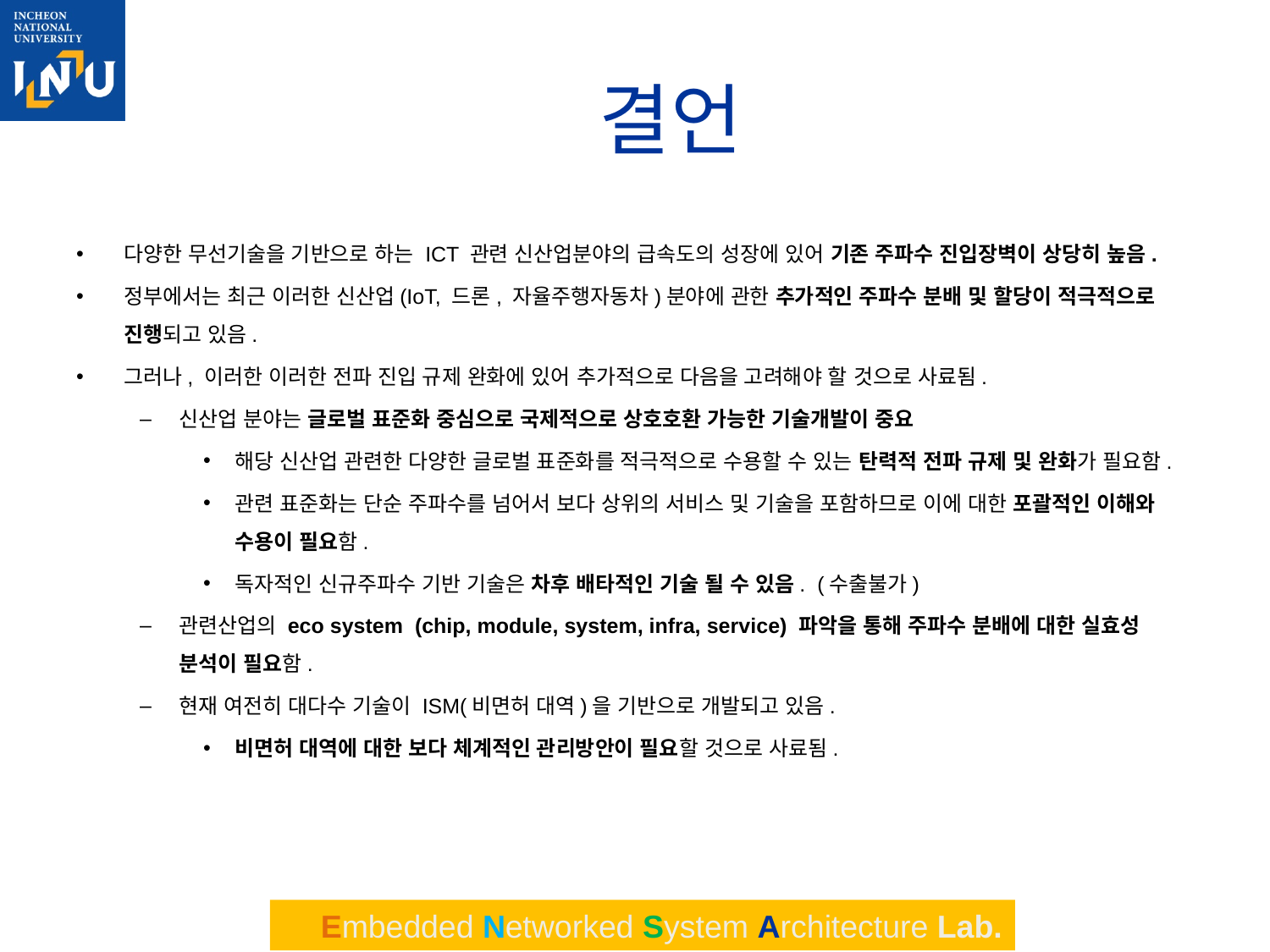

# 결언
다양한 무선기술을 기반으로 하는 ICT 관련 신산업분야의 급속도의 성장에 있어 기존 주파수 진입장벽이 상당히 높음.
정부에서는 최근 이러한 신산업(IoT, 드론, 자율주행자동차)분야에 관한 추가적인 주파수 분배 및 할당이 적극적으로 진행되고 있음.
그러나, 이러한 이러한 전파 진입 규제 완화에 있어 추가적으로 다음을 고려해야 할 것으로 사료됨.
신산업 분야는 글로벌 표준화 중심으로 국제적으로 상호호환 가능한 기술개발이 중요
해당 신산업 관련한 다양한 글로벌 표준화를 적극적으로 수용할 수 있는 탄력적 전파 규제 및 완화가 필요함.
관련 표준화는 단순 주파수를 넘어서 보다 상위의 서비스 및 기술을 포함하므로 이에 대한 포괄적인 이해와 수용이 필요함.
독자적인 신규주파수 기반 기술은 차후 배타적인 기술 될 수 있음.  (수출불가)
관련산업의 eco system  (chip, module, system, infra, service) 파악을 통해 주파수 분배에 대한 실효성 분석이 필요함.
현재 여전히 대다수 기술이 ISM(비면허 대역)을 기반으로 개발되고 있음.
비면허 대역에 대한 보다 체계적인 관리방안이 필요할 것으로 사료됨.